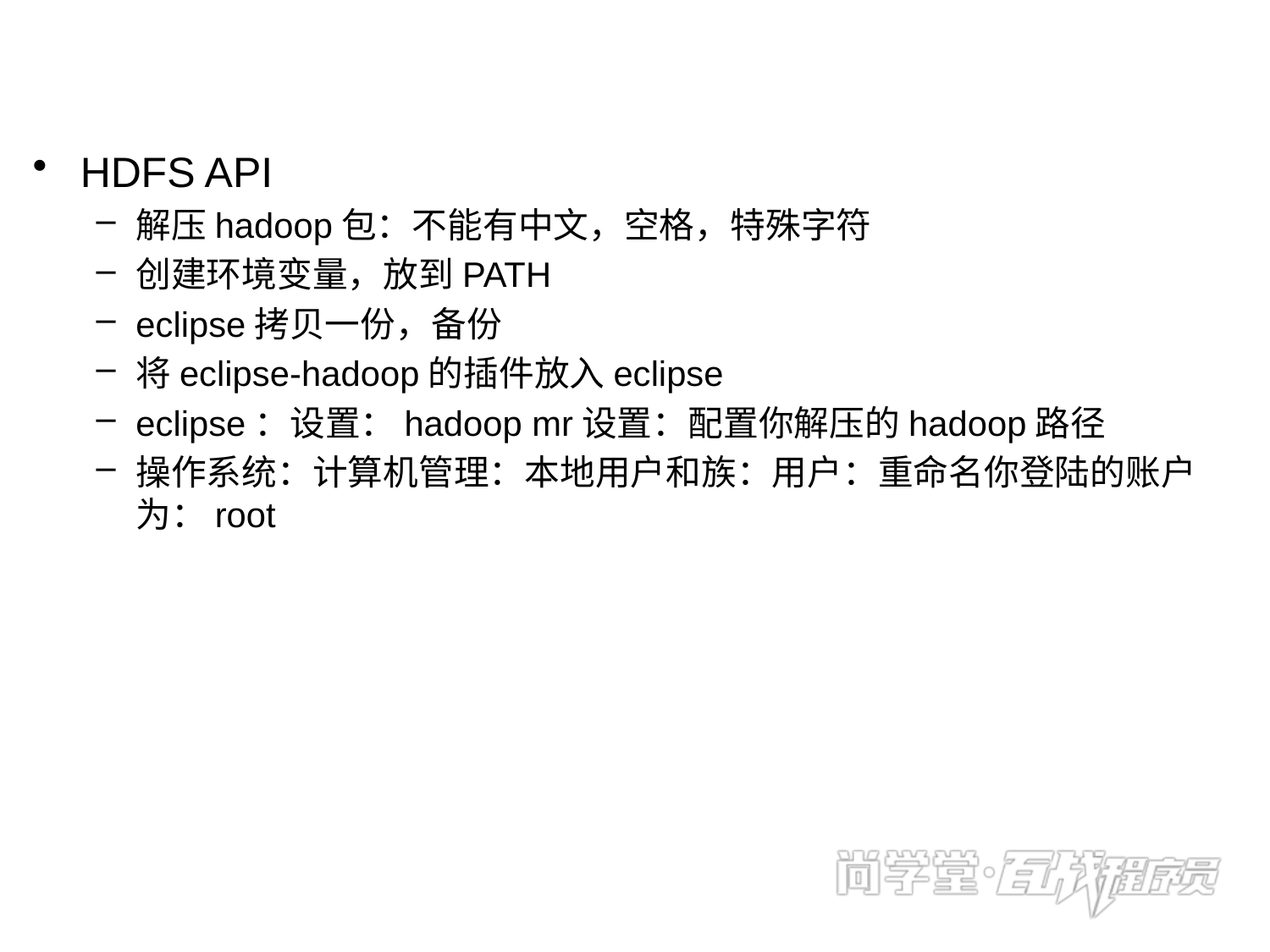

HDFS API
解压hadoop包：不能有中文，空格，特殊字符
创建环境变量，放到PATH
eclipse拷贝一份，备份
将eclipse-hadoop的插件放入eclipse
eclipse：设置：hadoop mr设置：配置你解压的hadoop路径
操作系统：计算机管理：本地用户和族：用户：重命名你登陆的账户为：root